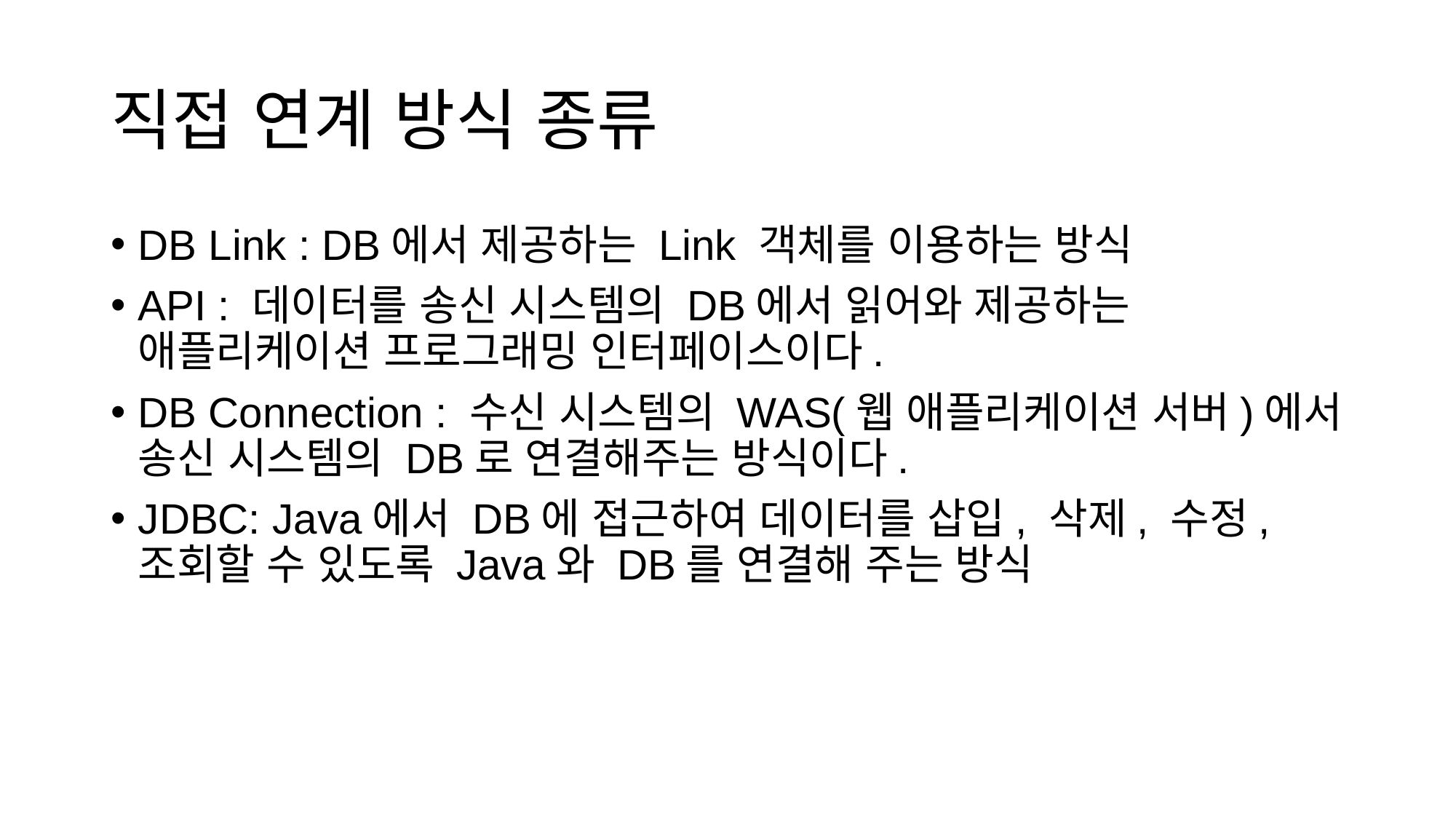

# 직접 연계 방식 종류
DB Link : DB에서 제공하는 Link 객체를 이용하는 방식
API : 데이터를 송신 시스템의 DB에서 읽어와 제공하는 애플리케이션 프로그래밍 인터페이스이다.
DB Connection : 수신 시스템의 WAS(웹 애플리케이션 서버)에서 송신 시스템의 DB로 연결해주는 방식이다.
JDBC: Java에서 DB에 접근하여 데이터를 삽입, 삭제, 수정, 조회할 수 있도록 Java와 DB를 연결해 주는 방식